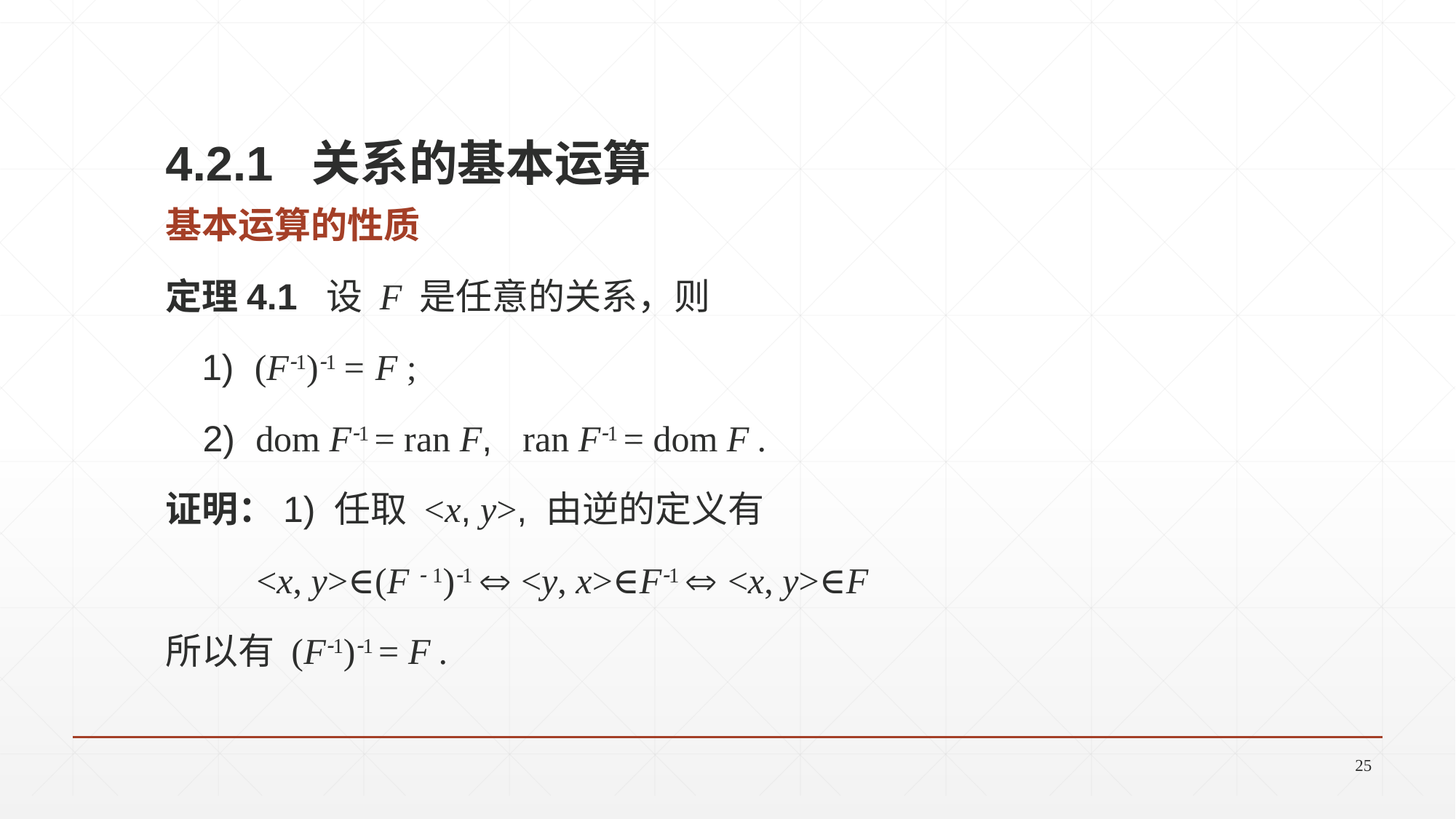

4.2.1  关系的基本运算
基本运算的性质
定理4.1  设 F 是任意的关系，则
    1)  (F−1)−1 = F ;
    2)  dom F−1 = ran F,   ran F−1 = dom F .
证明：1) 任取 <x, y>, 由逆的定义有
          <x, y>∈(F − 1)−1 ⇔ <y, x>∈F−1 ⇔ <x, y>∈F
所以有 (F−1)−1 = F .
25